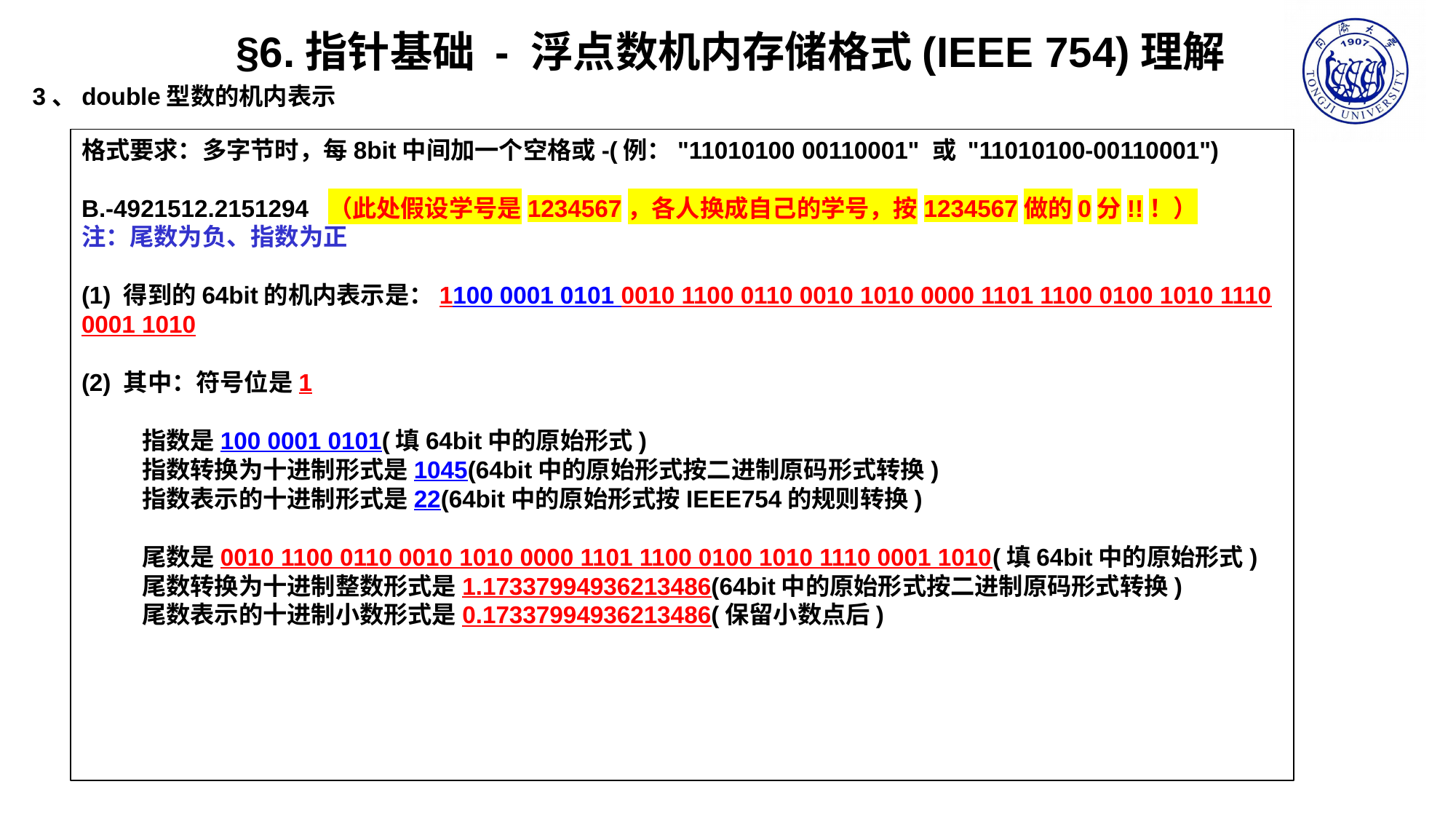

§6.指针基础 - 浮点数机内存储格式(IEEE 754)理解
3、double型数的机内表示
格式要求：多字节时，每8bit中间加一个空格或-(例："11010100 00110001" 或 "11010100-00110001")

B.-4921512.2151294  （此处假设学号是1234567，各人换成自己的学号，按1234567做的0分!!！）
注：尾数为负、指数为正

(1) 得到的64bit的机内表示是：1100 0001 0101 0010 1100 0110 0010 1010 0000 1101 1100 0100 1010 1110 0001 1010

(2) 其中：符号位是1

          指数是100 0001 0101(填64bit中的原始形式)
          指数转换为十进制形式是1045(64bit中的原始形式按二进制原码形式转换)
          指数表示的十进制形式是22(64bit中的原始形式按IEEE754的规则转换)

          尾数是0010 1100 0110 0010 1010 0000 1101 1100 0100 1010 1110 0001 1010(填64bit中的原始形式)
          尾数转换为十进制整数形式是1.17337994936213486(64bit中的原始形式按二进制原码形式转换)
          尾数表示的十进制小数形式是0.17337994936213486(保留小数点后)